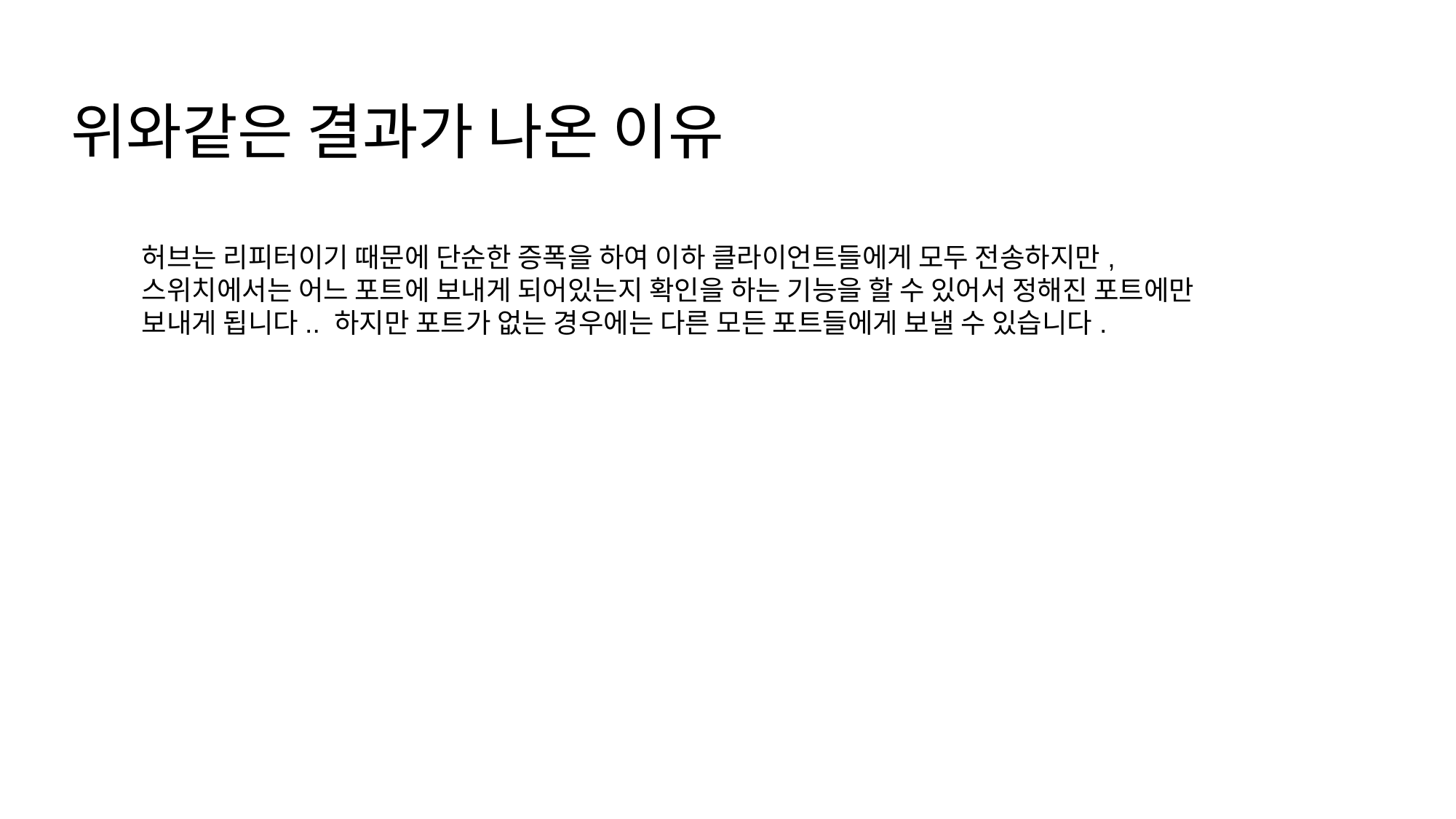

위와같은 결과가 나온 이유
허브는 리피터이기 때문에 단순한 증폭을 하여 이하 클라이언트들에게 모두 전송하지만, 스위치에서는 어느 포트에 보내게 되어있는지 확인을 하는 기능을 할 수 있어서 정해진 포트에만 보내게 됩니다.. 하지만 포트가 없는 경우에는 다른 모든 포트들에게 보낼 수 있습니다.